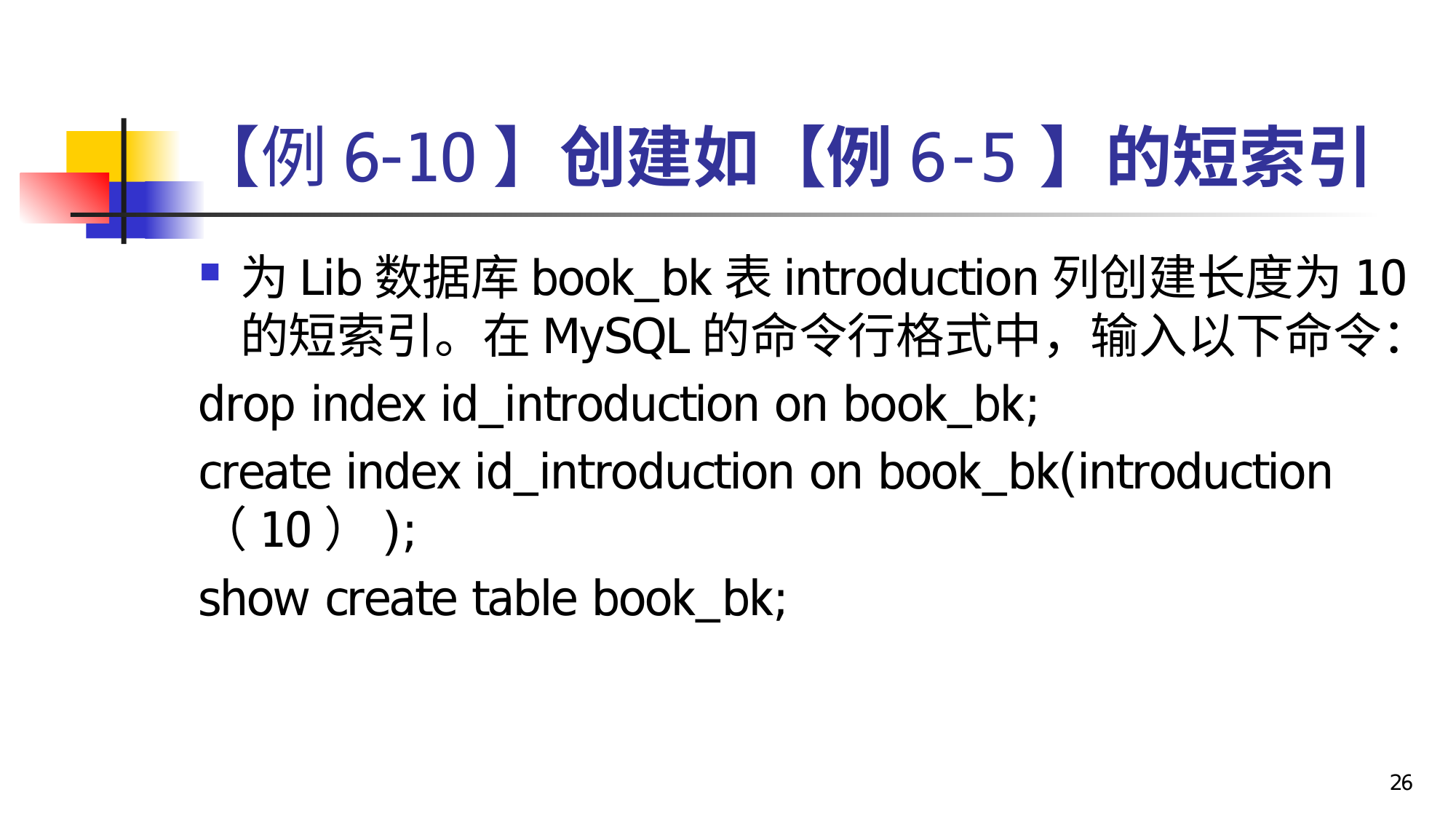

# 【例6-10】创建如【例6-5】的短索引
为Lib数据库book_bk表introduction列创建长度为10的短索引。在MySQL的命令行格式中，输入以下命令：
drop index id_introduction on book_bk;
create index id_introduction on book_bk(introduction（10）);
show create table book_bk;

26